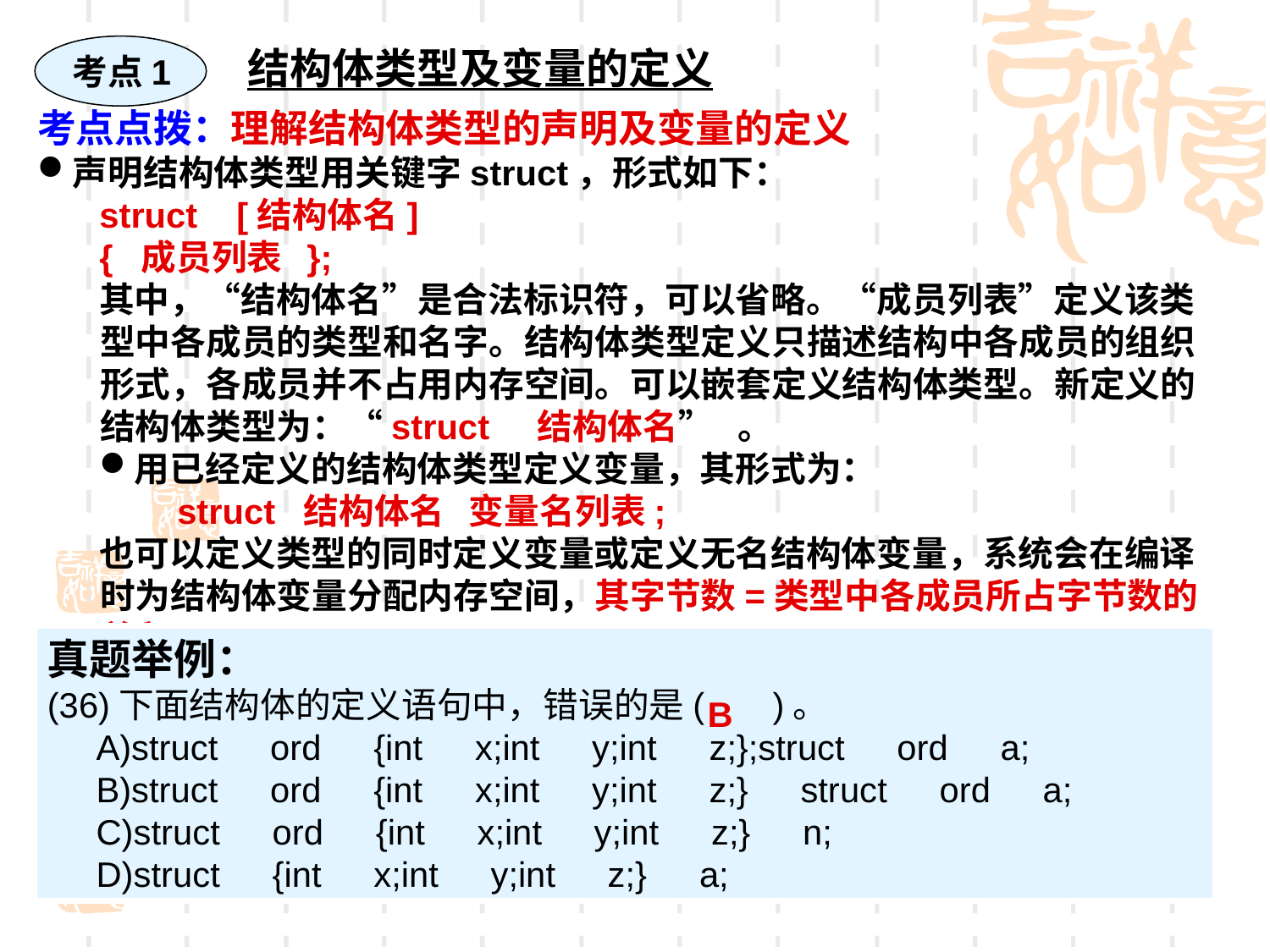

考点1
结构体类型及变量的定义
考点点拨：理解结构体类型的声明及变量的定义
声明结构体类型用关键字struct，形式如下：
struct    [结构体名]
{  成员列表  };
其中，“结构体名”是合法标识符，可以省略。“成员列表”定义该类型中各成员的类型和名字。结构体类型定义只描述结构中各成员的组织形式，各成员并不占用内存空间。可以嵌套定义结构体类型。新定义的结构体类型为：“struct    结构体名”   。
用已经定义的结构体类型定义变量，其形式为：
        struct  结构体名   变量名列表;
也可以定义类型的同时定义变量或定义无名结构体变量，系统会在编译时为结构体变量分配内存空间，其字节数=类型中各成员所占字节数的总和。
真题举例：
(36)下面结构体的定义语句中，错误的是(       )。
     A)struct　ord　{int　x;int　y;int　z;};struct　ord　a;
     B)struct　ord　{int　x;int　y;int　z;}　struct　ord　a;
     C)struct　ord　{int　x;int　y;int　z;}　n;
     D)struct　{int　x;int　y;int　z;}　a;
B